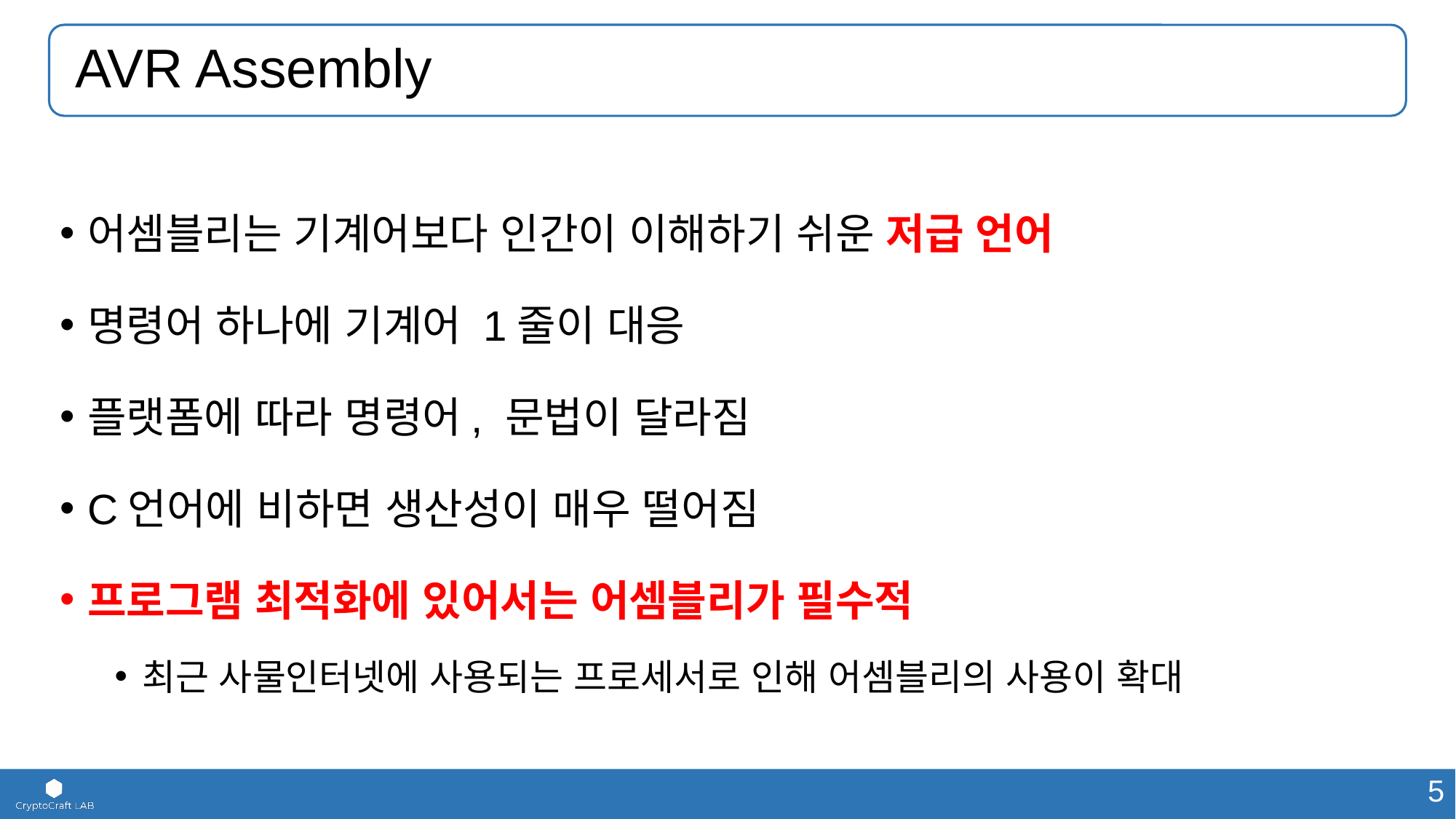

# AVR Assembly
어셈블리는 기계어보다 인간이 이해하기 쉬운 저급 언어
명령어 하나에 기계어 1줄이 대응
플랫폼에 따라 명령어, 문법이 달라짐
C언어에 비하면 생산성이 매우 떨어짐
프로그램 최적화에 있어서는 어셈블리가 필수적
최근 사물인터넷에 사용되는 프로세서로 인해 어셈블리의 사용이 확대